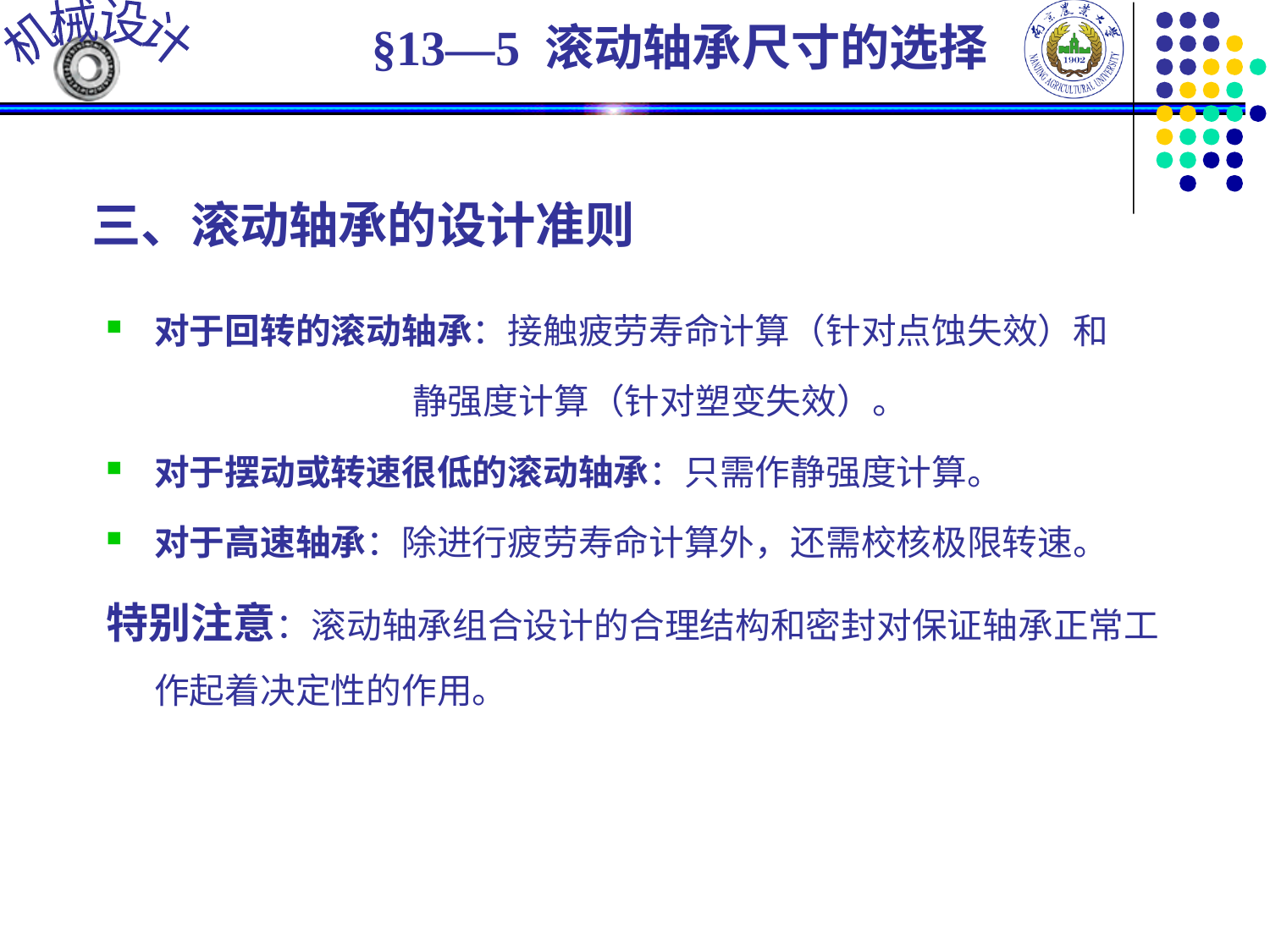

§13—5 滚动轴承尺寸的选择
三、滚动轴承的设计准则
对于回转的滚动轴承：接触疲劳寿命计算（针对点蚀失效）和
                                      静强度计算（针对塑变失效）。
对于摆动或转速很低的滚动轴承：只需作静强度计算。
对于高速轴承：除进行疲劳寿命计算外，还需校核极限转速。
特别注意：滚动轴承组合设计的合理结构和密封对保证轴承正常工作起着决定性的作用。